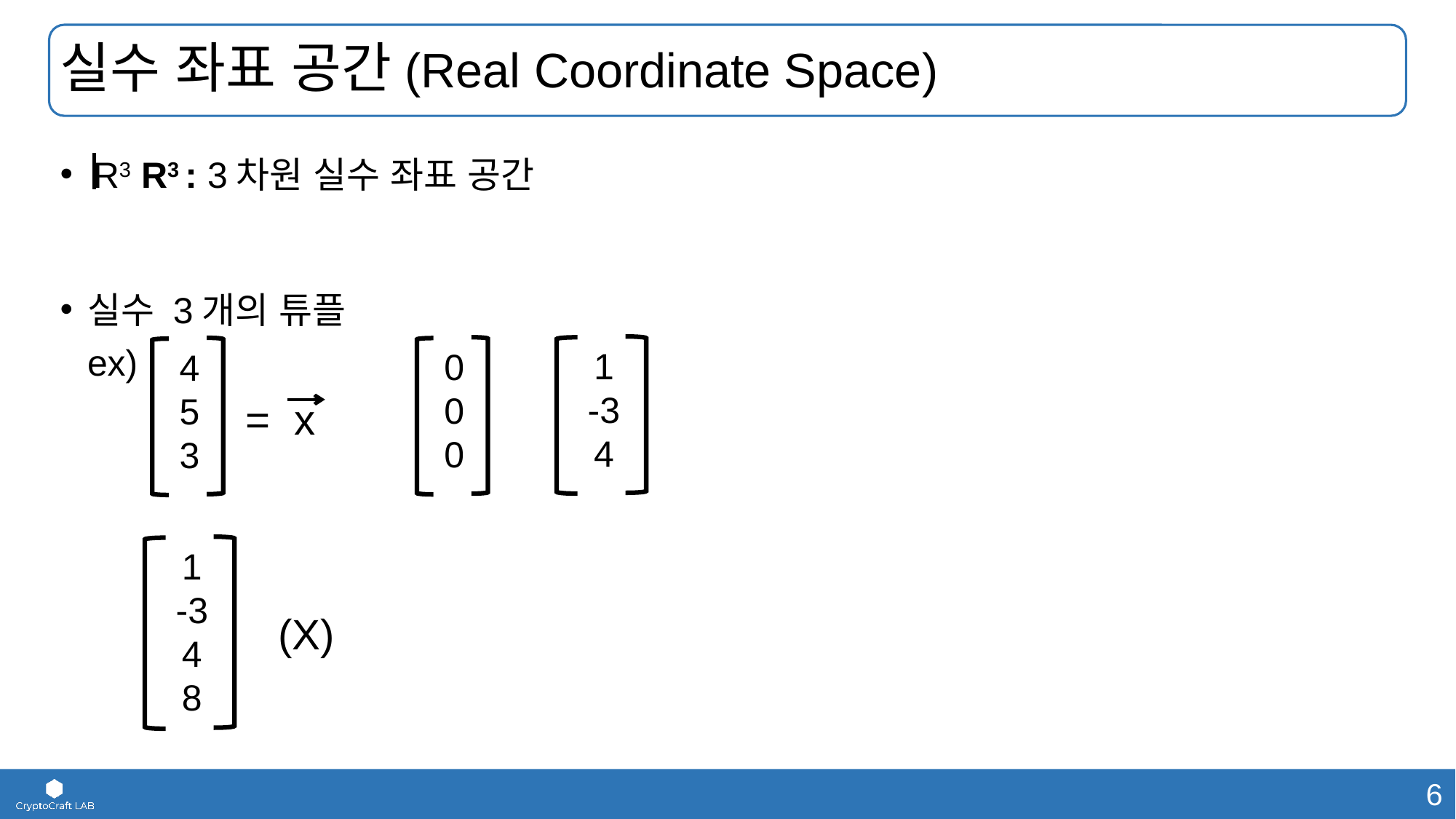

# 실수 좌표 공간(Real Coordinate Space)
 R3 R3 : 3차원 실수 좌표 공간

실수 3개의 튜플
ex)

1
-3
4

0
0
0

4
5
3
=  x

1
-3
4
8
(X)